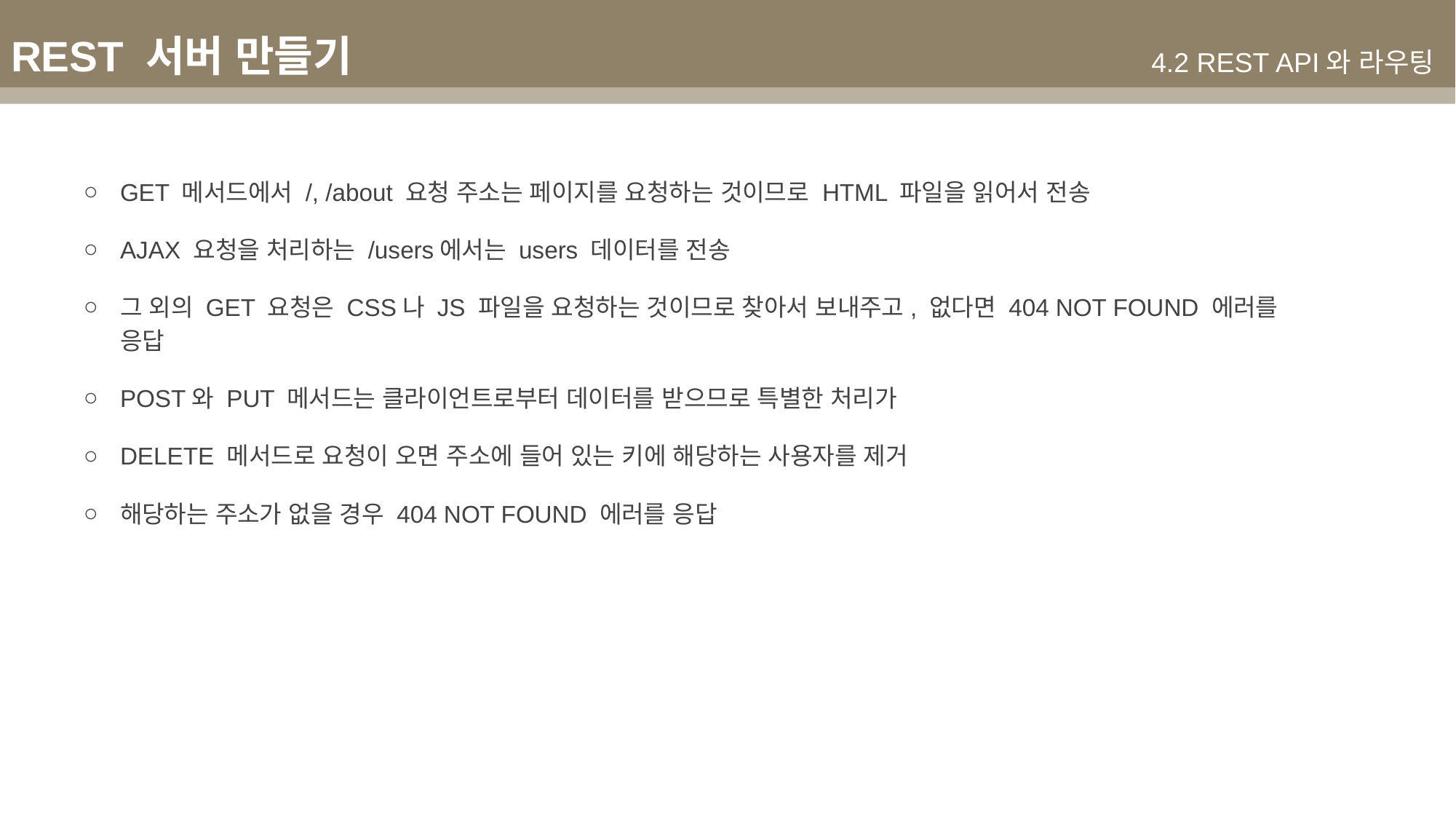

REST 서버 만들기
4.2 REST API와 라우팅
GET 메서드에서 /, /about 요청 주소는 페이지를 요청하는 것이므로 HTML 파일을 읽어서 전송
AJAX 요청을 처리하는 /users에서는 users 데이터를 전송
그 외의 GET 요청은 CSS나 JS 파일을 요청하는 것이므로 찾아서 보내주고, 없다면 404 NOT FOUND 에러를 응답
POST와 PUT 메서드는 클라이언트로부터 데이터를 받으므로 특별한 처리가
DELETE 메서드로 요청이 오면 주소에 들어 있는 키에 해당하는 사용자를 제거
해당하는 주소가 없을 경우 404 NOT FOUND 에러를 응답